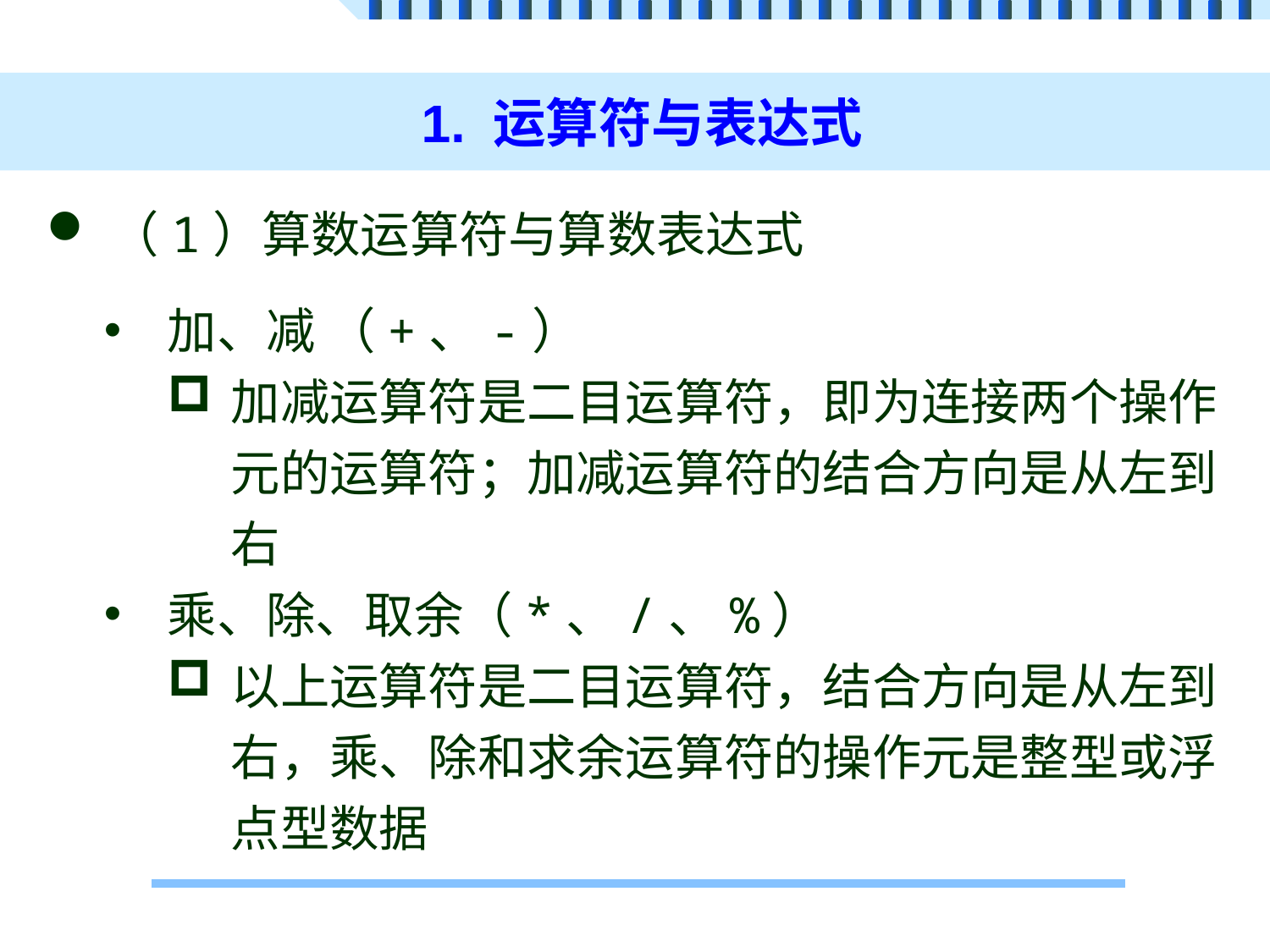

# 1. 运算符与表达式
（1）算数运算符与算数表达式
加、减 （+、-）
加减运算符是二目运算符，即为连接两个操作元的运算符；加减运算符的结合方向是从左到右
乘、除、取余（*、/、%）
以上运算符是二目运算符，结合方向是从左到右，乘、除和求余运算符的操作元是整型或浮点型数据